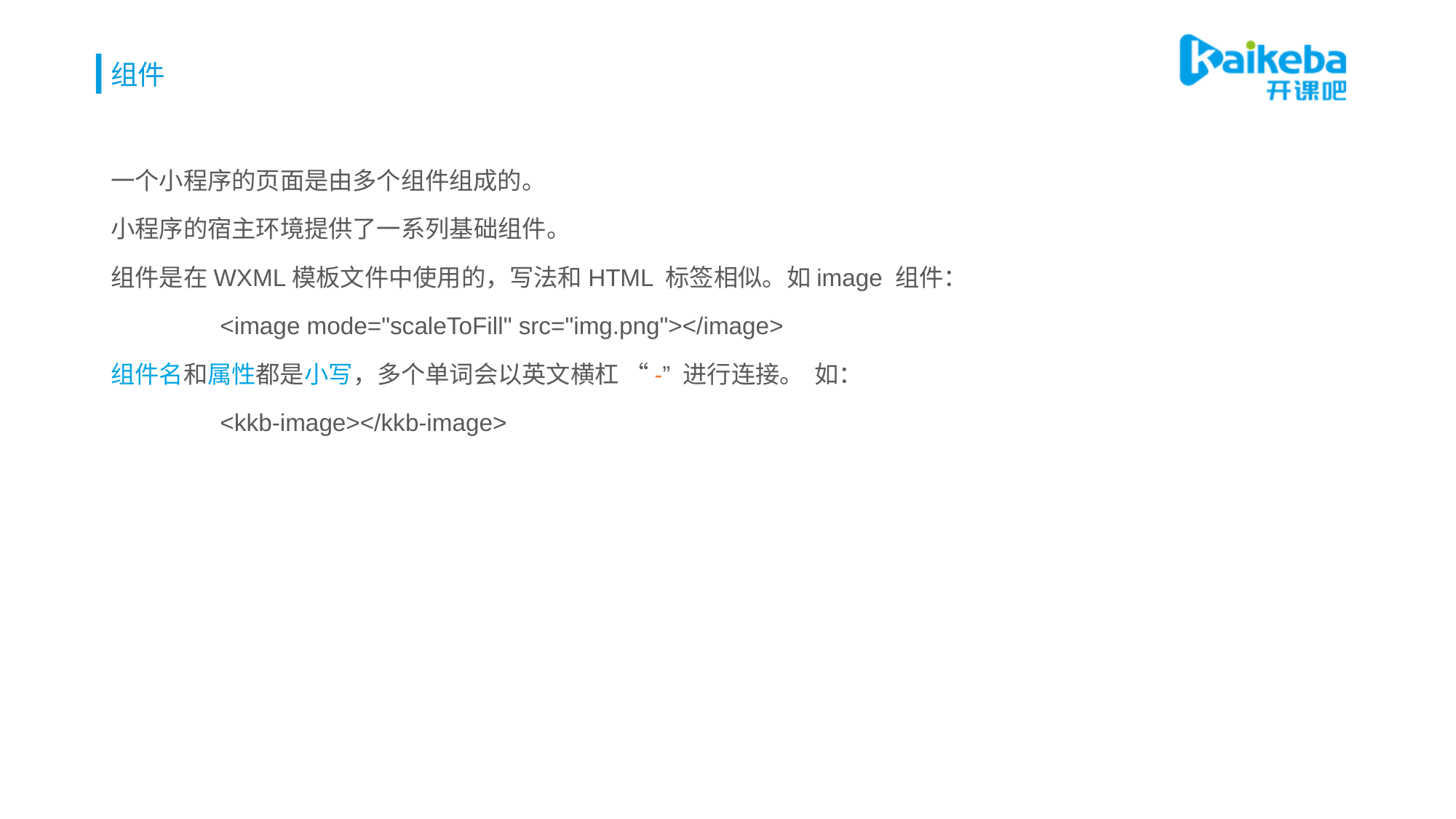

# 组件
一个小程序的页面是由多个组件组成的。
小程序的宿主环境提供了一系列基础组件。
组件是在WXML模板文件中使用的，写法和HTML 标签相似。如image 组件：
	<image mode="scaleToFill" src="img.png"></image>
组件名和属性都是小写，多个单词会以英文横杠 “-” 进行连接。  如：
	<kkb-image></kkb-image>